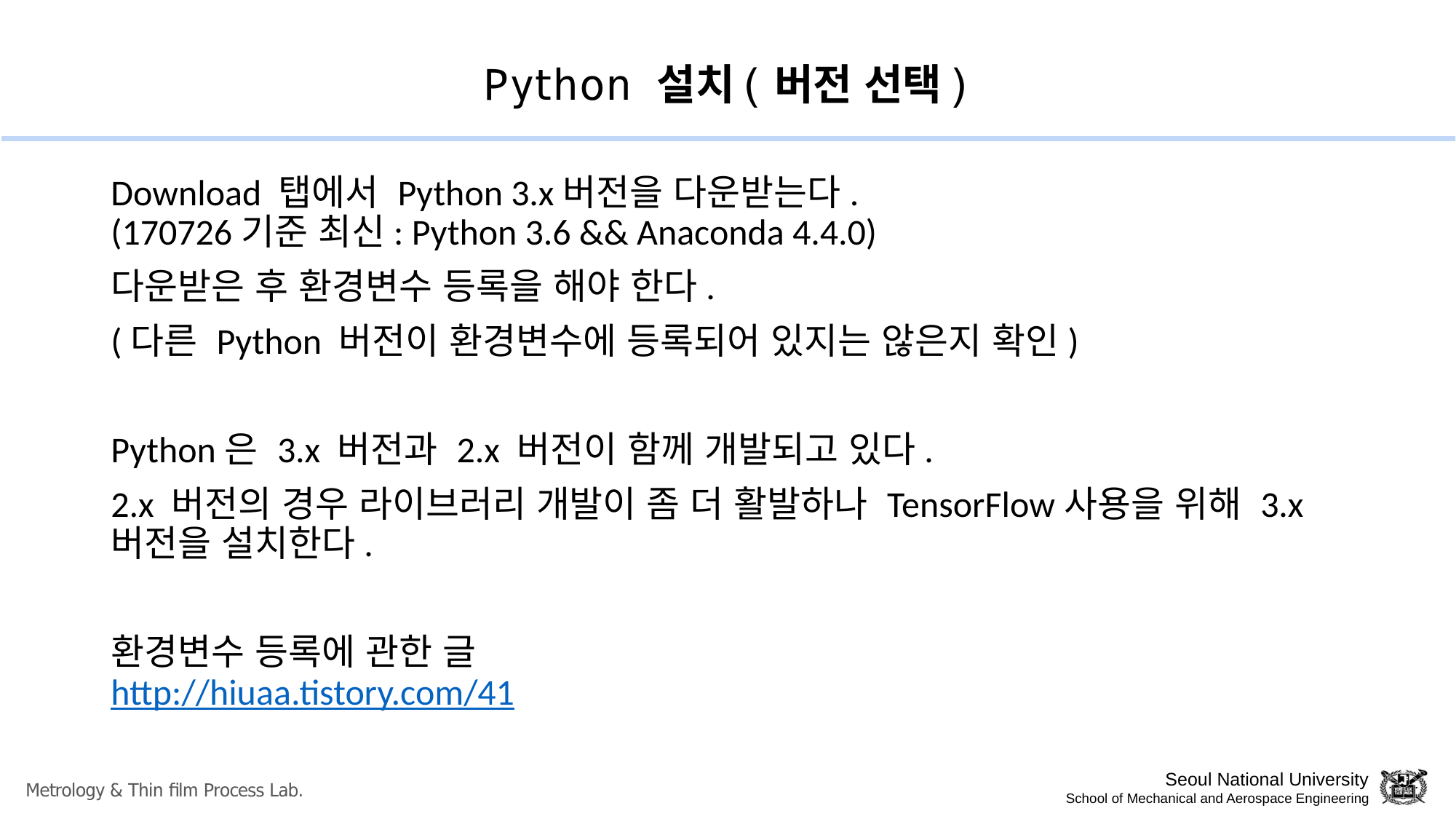

# Python 설치(버전 선택)
Download 탭에서 Python 3.x버전을 다운받는다.
(170726기준 최신: Python 3.6 && Anaconda 4.4.0)
다운받은 후 환경변수 등록을 해야 한다.
(다른 Python 버전이 환경변수에 등록되어 있지는 않은지 확인)

Python은 3.x 버전과 2.x 버전이 함께 개발되고 있다.
2.x 버전의 경우 라이브러리 개발이 좀 더 활발하나 TensorFlow사용을 위해 3.x 버전을 설치한다.

환경변수 등록에 관한 글
http://hiuaa.tistory.com/41